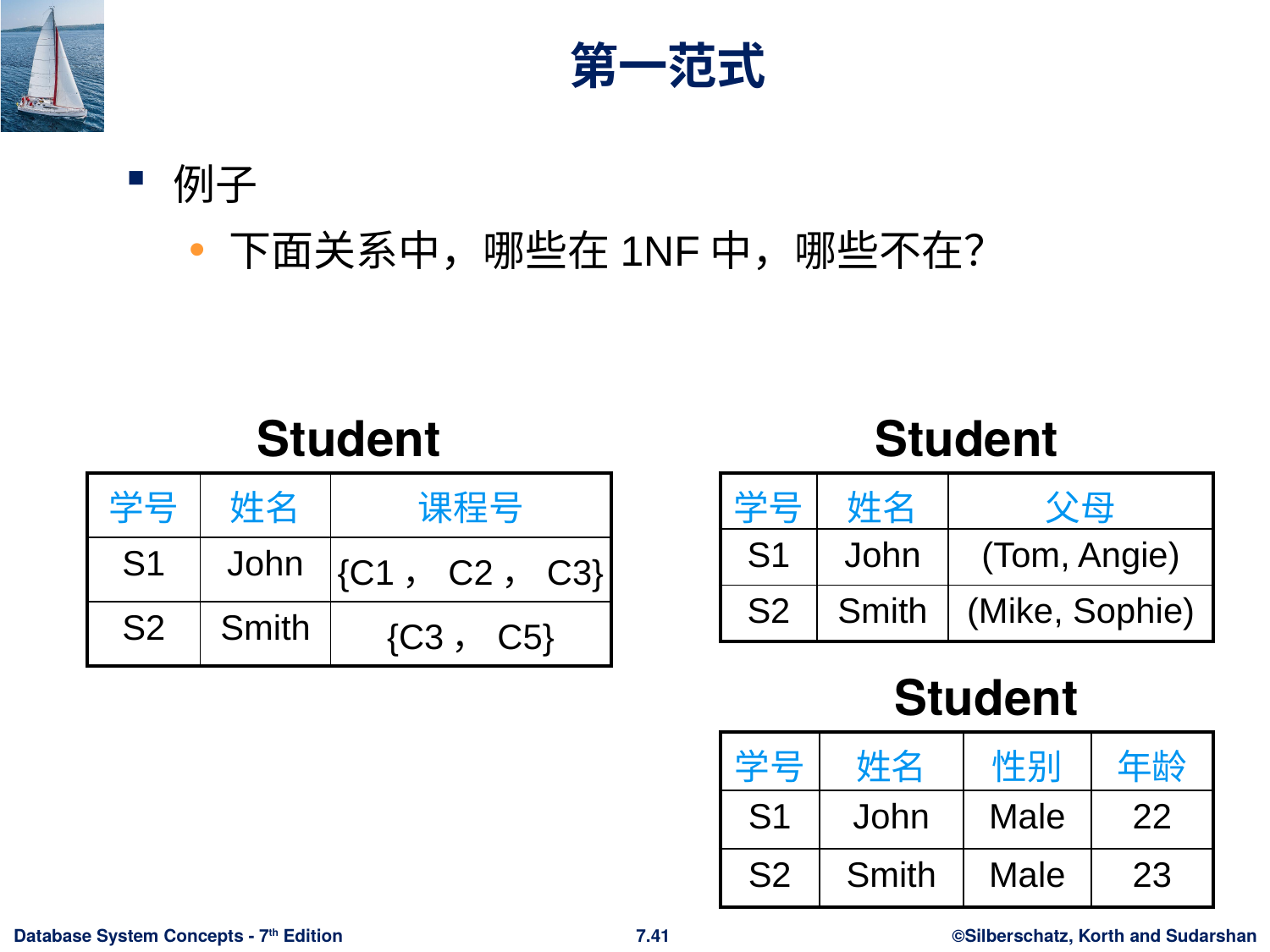

# 第一范式
例子
下面关系中，哪些在1NF中，哪些不在？
Student
Student
| 学号 | 姓名 | 课程号 |
| --- | --- | --- |
| S1 | John | {C1，C2，C3} |
| S2 | Smith | {C3，C5} |
| 学号 | 姓名 | 父母 |
| --- | --- | --- |
| S1 | John | (Tom, Angie) |
| S2 | Smith | (Mike, Sophie) |
Student
| 学号 | 姓名 | 性别 | 年龄 |
| --- | --- | --- | --- |
| S1 | John | Male | 22 |
| S2 | Smith | Male | 23 |